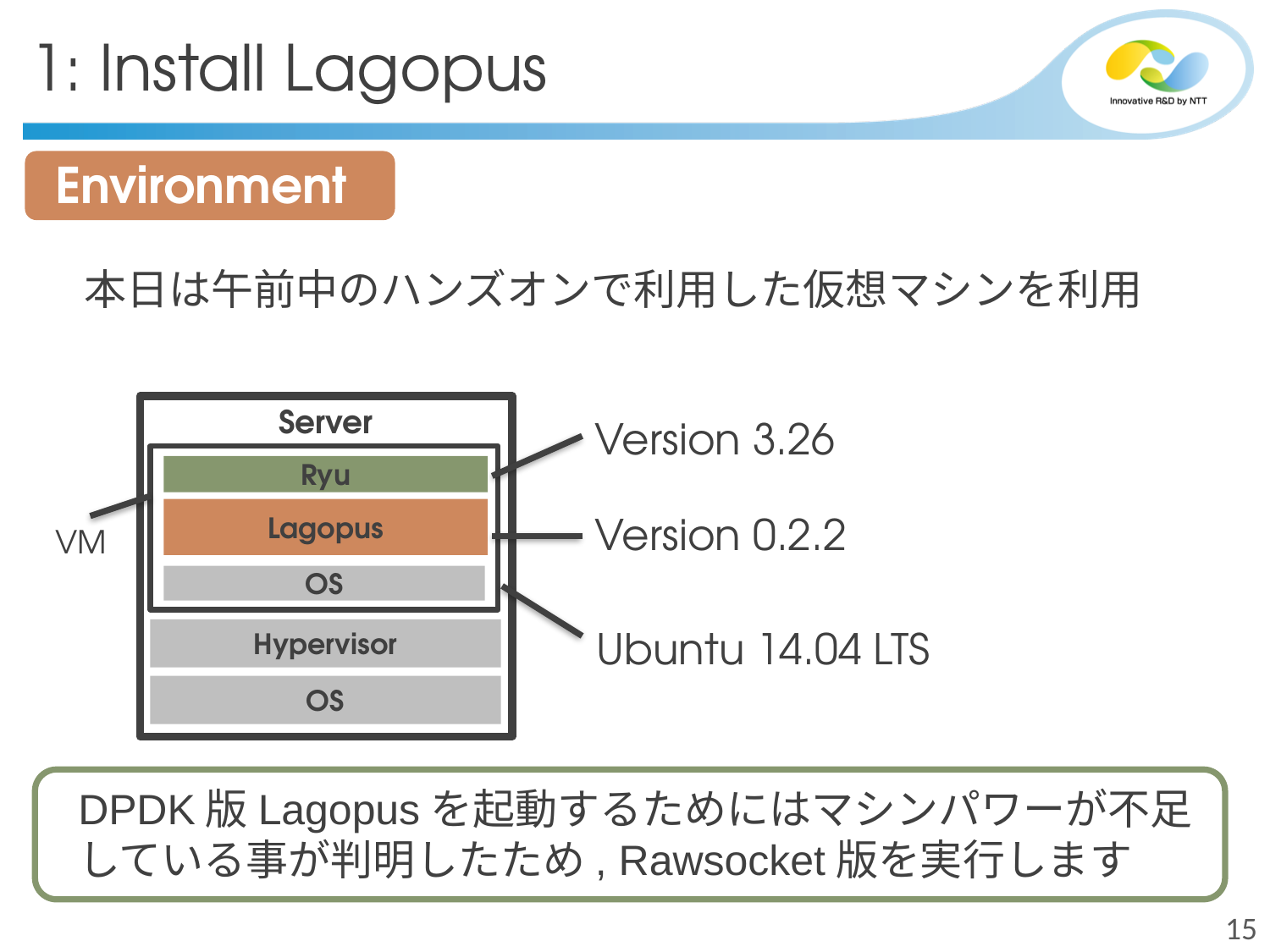

# 1: Install Lagopus
Environment

本日は午前中のハンズオンで利用した仮想マシンを利用
Server
Version 3.26

Ryu
Lagopus
Version 0.2.2
VM
OS
Ubuntu 14.04 LTS
Hypervisor
OS

DPDK版Lagopusを起動するためにはマシンパワーが不足
している事が判明したため, Rawsocket版を実行します